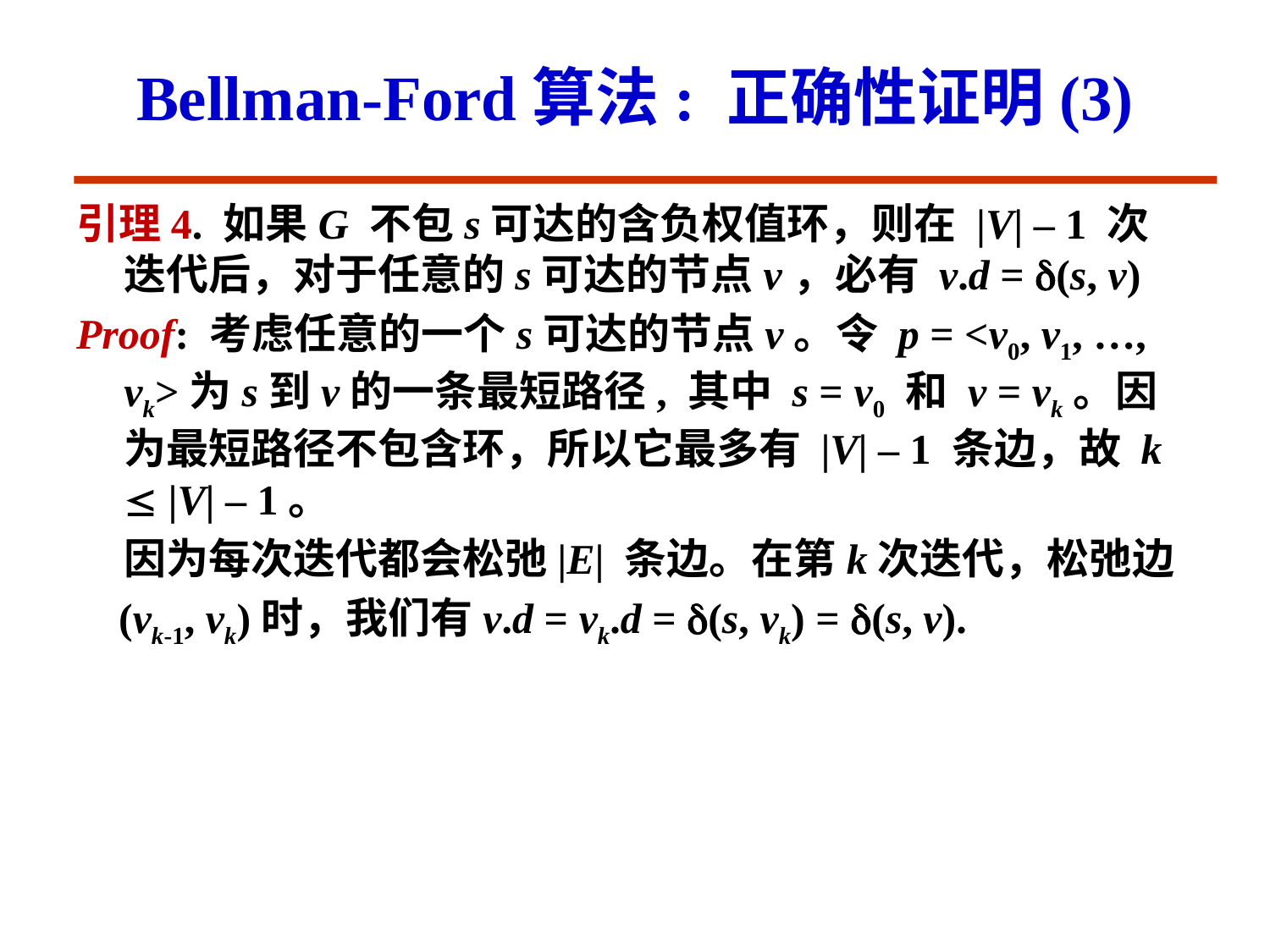

# Bellman-Ford算法: 正确性证明(3)
引理4. 如果G 不包s可达的含负权值环，则在 |V| – 1 次迭代后，对于任意的s可达的节点v，必有 v.d = δ(s, v)
Proof: 考虑任意的一个s可达的节点v。令 p = <v0, v1, …, vk>为s到v的一条最短路径, 其中 s = v0 和 v = vk。因为最短路径不包含环，所以它最多有 |V| – 1 条边，故 k ≤ |V| – 1。
	因为每次迭代都会松弛|E| 条边。在第k次迭代，松弛边
    (vk-1, vk)时，我们有v.d = vk.d = δ(s, vk) = δ(s, v).